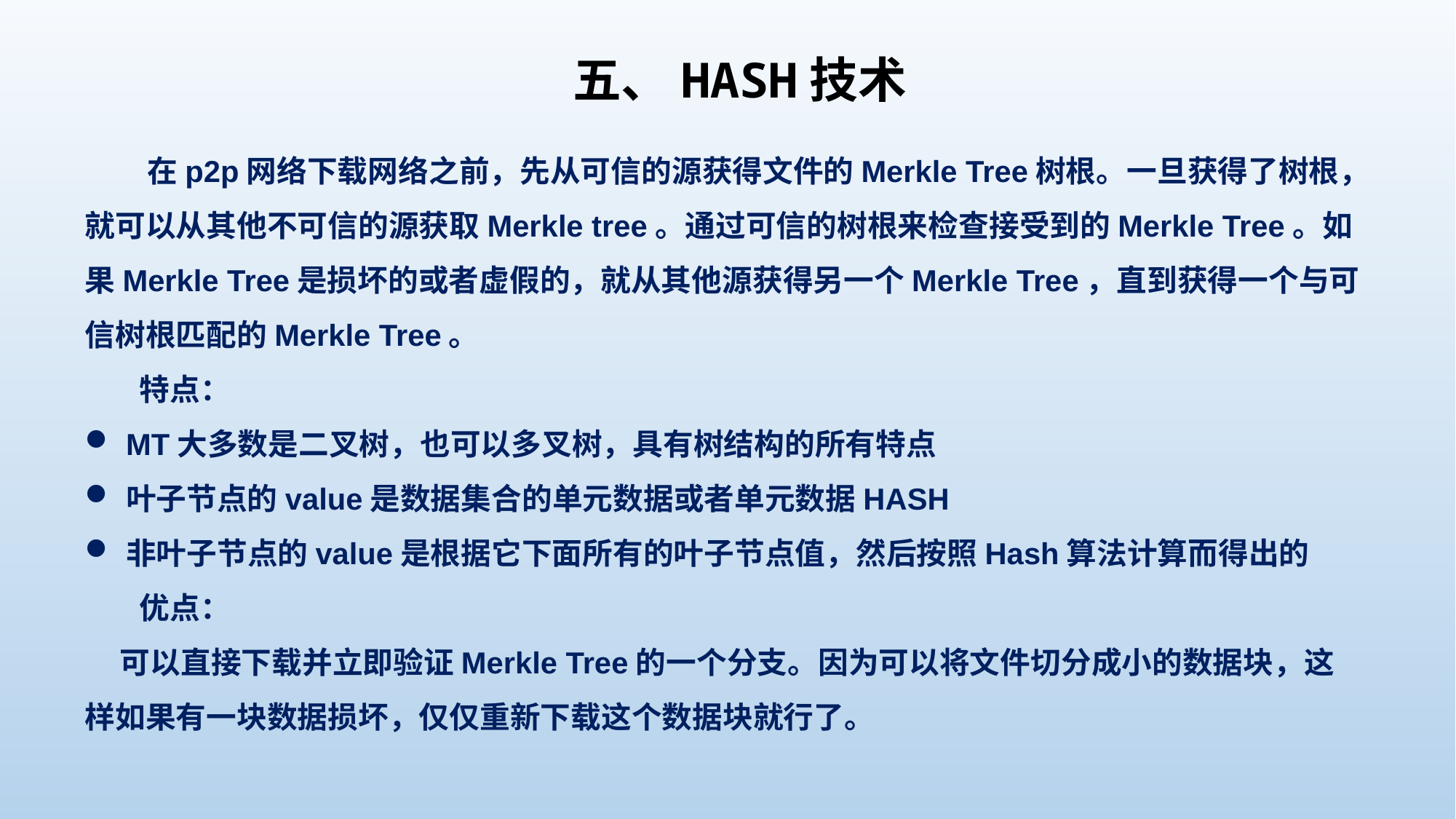

五、HASH技术
        在p2p网络下载网络之前，先从可信的源获得文件的Merkle Tree树根。一旦获得了树根，就可以从其他不可信的源获取Merkle tree。通过可信的树根来检查接受到的Merkle Tree。如果Merkle Tree是损坏的或者虚假的，就从其他源获得另一个Merkle Tree，直到获得一个与可信树根匹配的Merkle Tree。
特点：
MT大多数是二叉树，也可以多叉树，具有树结构的所有特点
叶子节点的value是数据集合的单元数据或者单元数据HASH
非叶子节点的value是根据它下面所有的叶子节点值，然后按照Hash算法计算而得出的
　　优点：
    可以直接下载并立即验证Merkle Tree的一个分支。因为可以将文件切分成小的数据块，这样如果有一块数据损坏，仅仅重新下载这个数据块就行了。